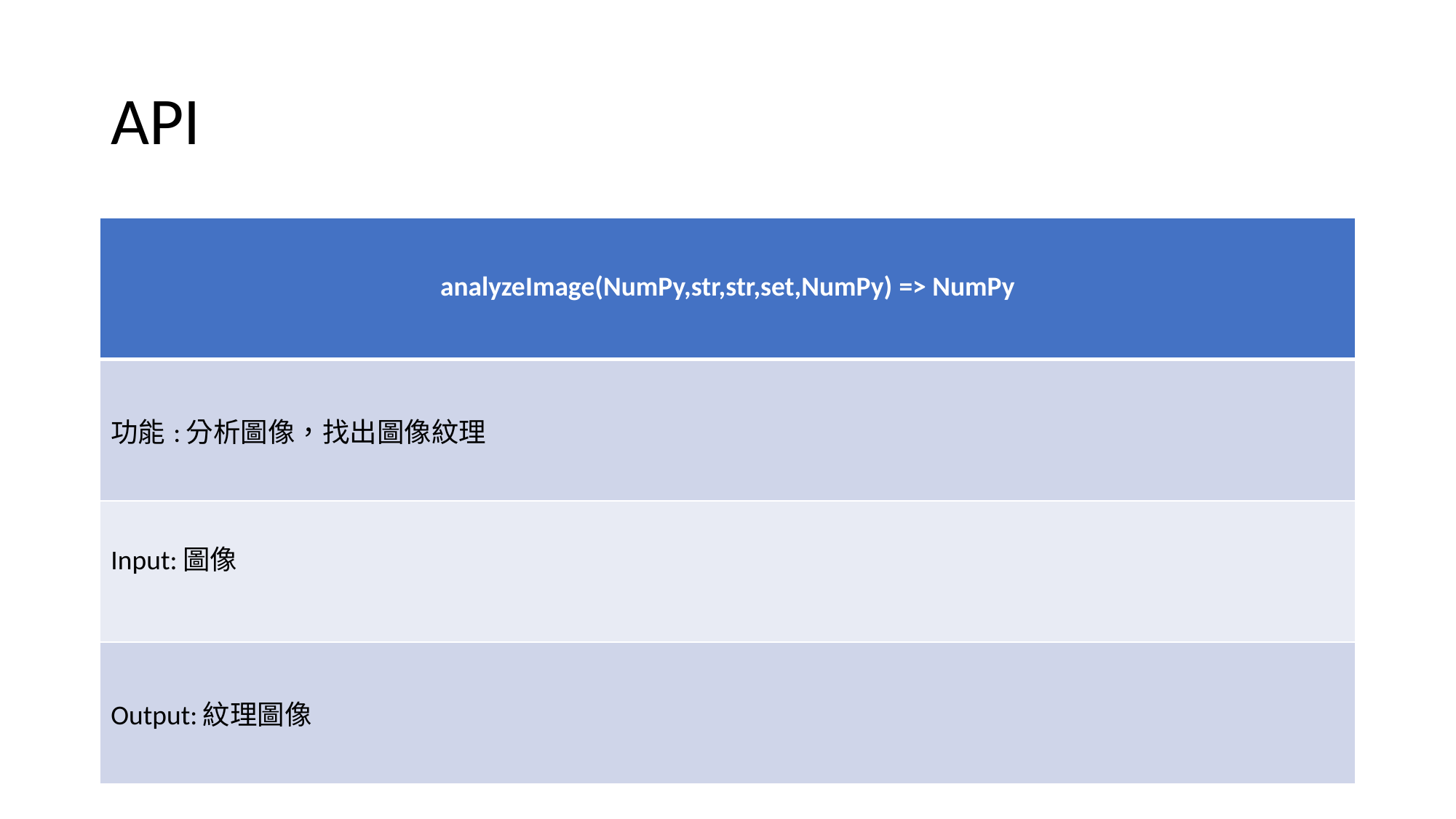

# API
| analyzeImage(NumPy,str,str,set,NumPy) => NumPy |
| --- |
| 功能:分析圖像，找出圖像紋理 |
| Input:圖像 |
| Output:紋理圖像 |